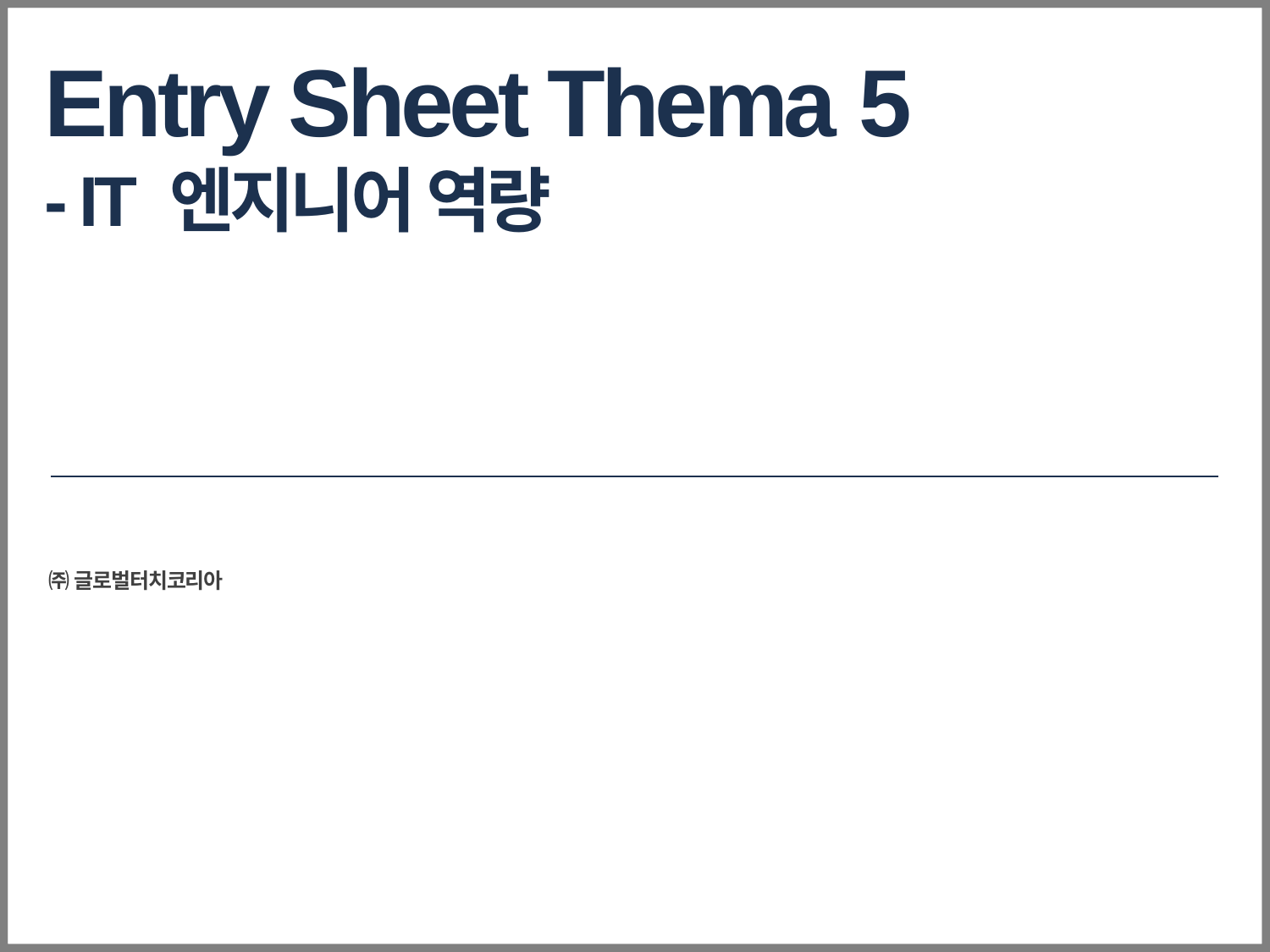

# Entry Sheet Thema 5 - IT 엔지니어 역량
㈜ 글로벌터치코리아